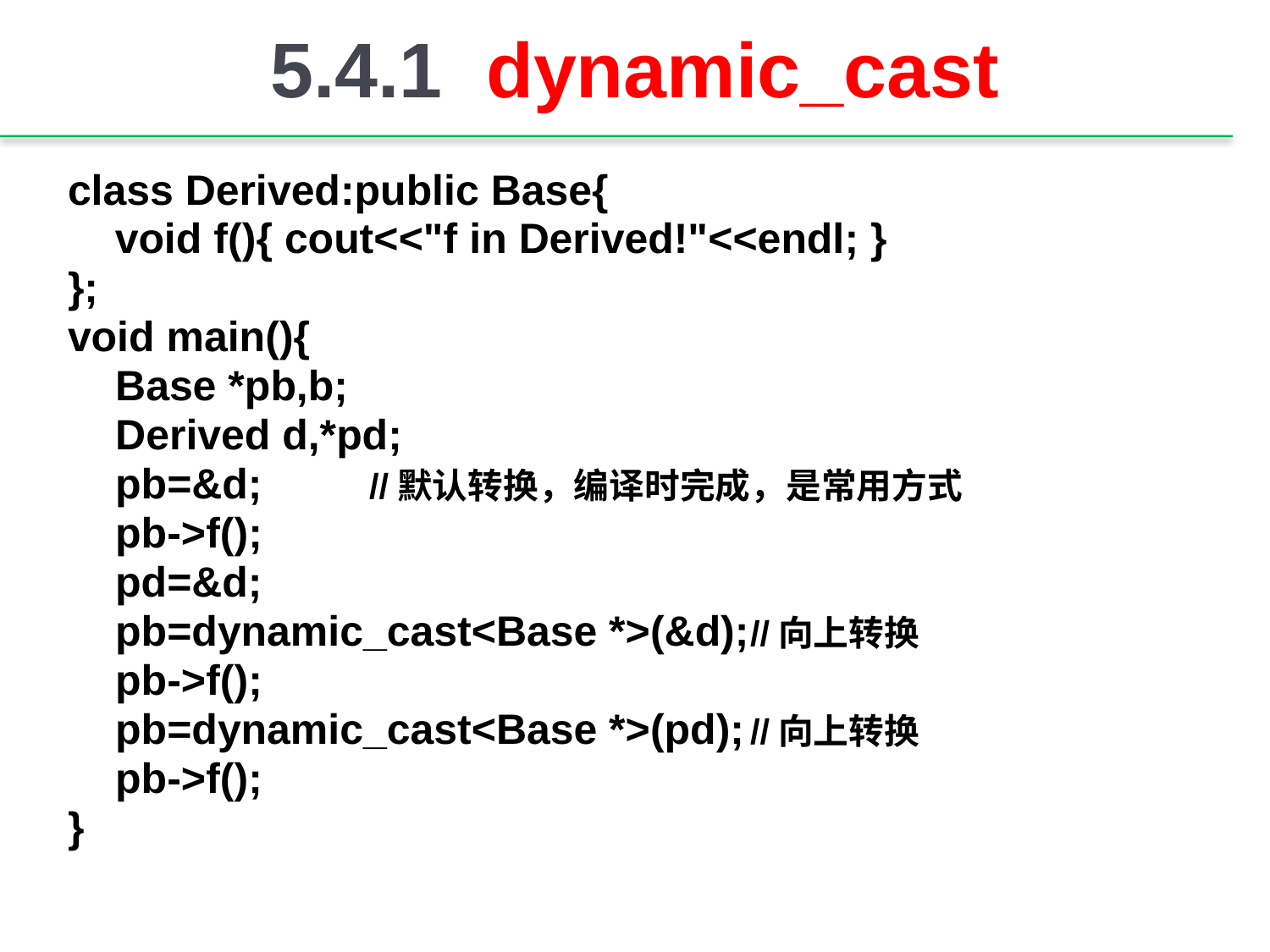

# 5.4.1  dynamic_cast
class Derived:public Base{
    void f(){ cout<<"f in Derived!"<<endl; }
};
void main(){
    	Base *pb,b;
    	Derived d,*pd;
   	pb=&d; 	//默认转换，编译时完成，是常用方式
	pb->f();
	pd=&d;
    	pb=dynamic_cast<Base *>(&d);	//向上转换
	pb->f();
   	pb=dynamic_cast<Base *>(pd);	//向上转换
	pb->f();
}